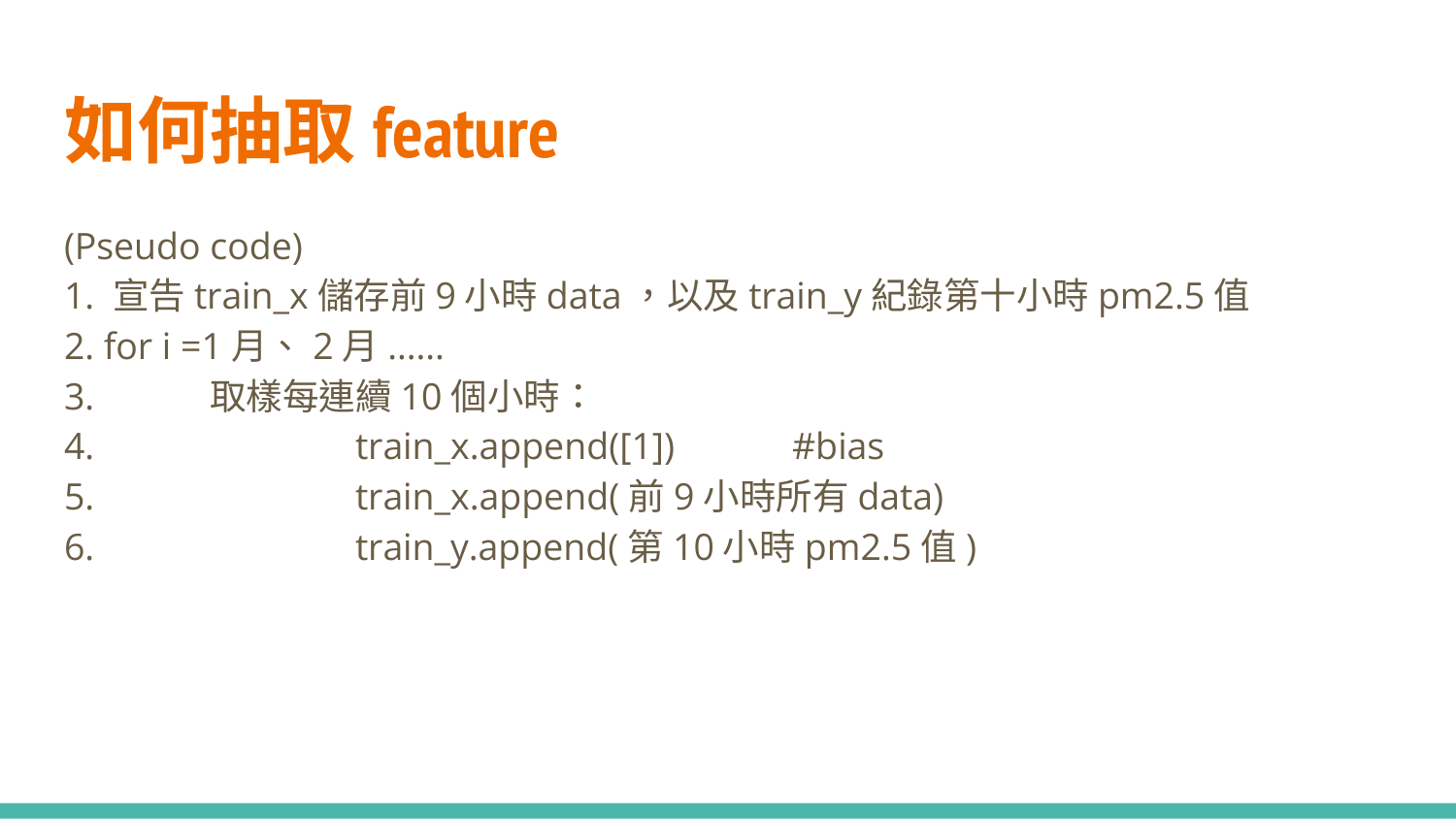

# 如何抽取feature
(Pseudo code)
1. 宣告train_x儲存前9小時data，以及train_y紀錄第十小時pm2.5值
2. for i =1月、2月......
3. 	取樣每連續10個小時：
4. 		train_x.append([1])	#bias
5. 		train_x.append(前9小時所有data)
6.		train_y.append(第10小時pm2.5值)